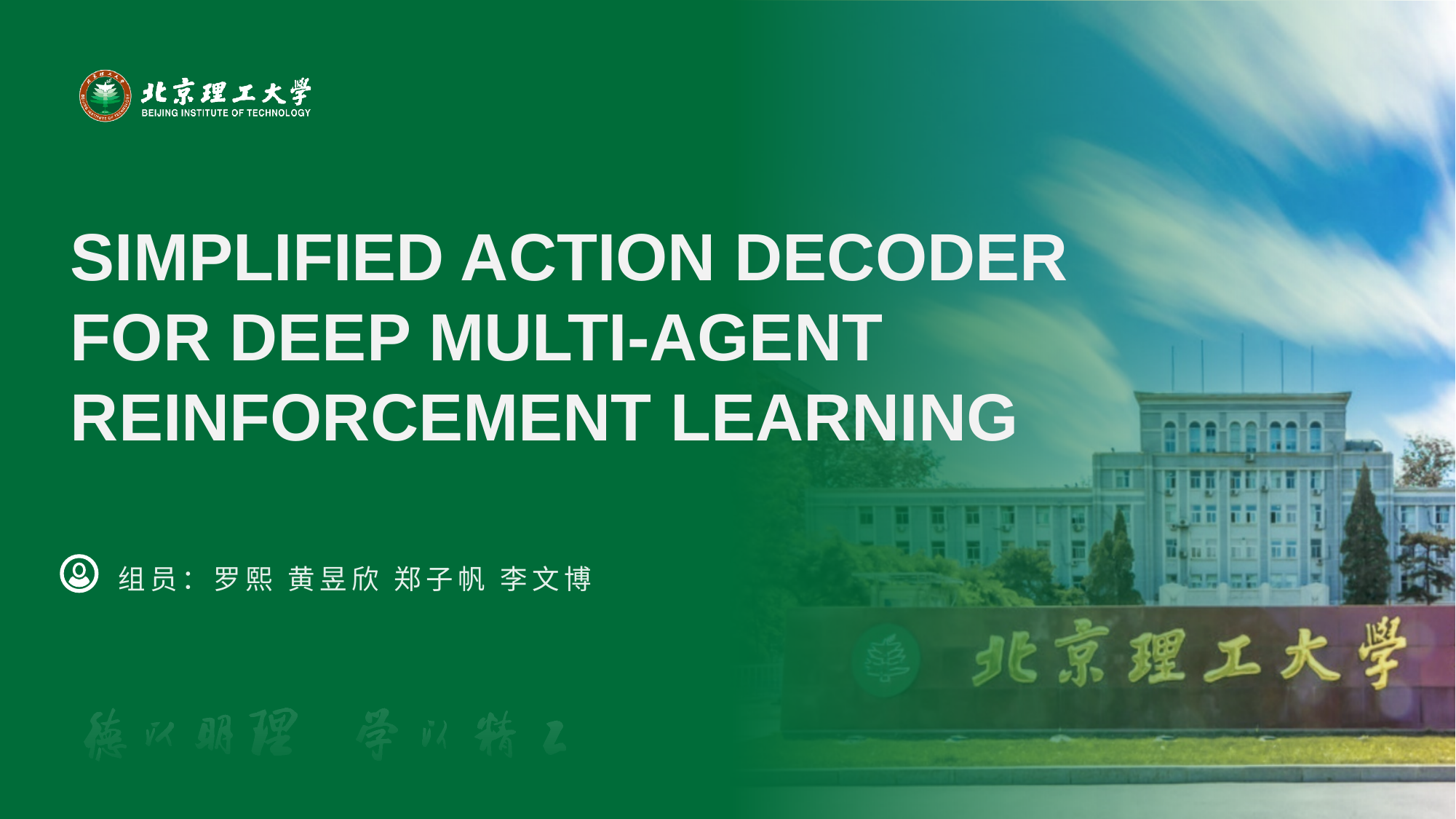

SIMPLIFIED ACTION DECODER FOR DEEP MULTI-AGENT REINFORCEMENT LEARNING

组员：罗熙 黄昱欣 郑子帆 李文博 张远方